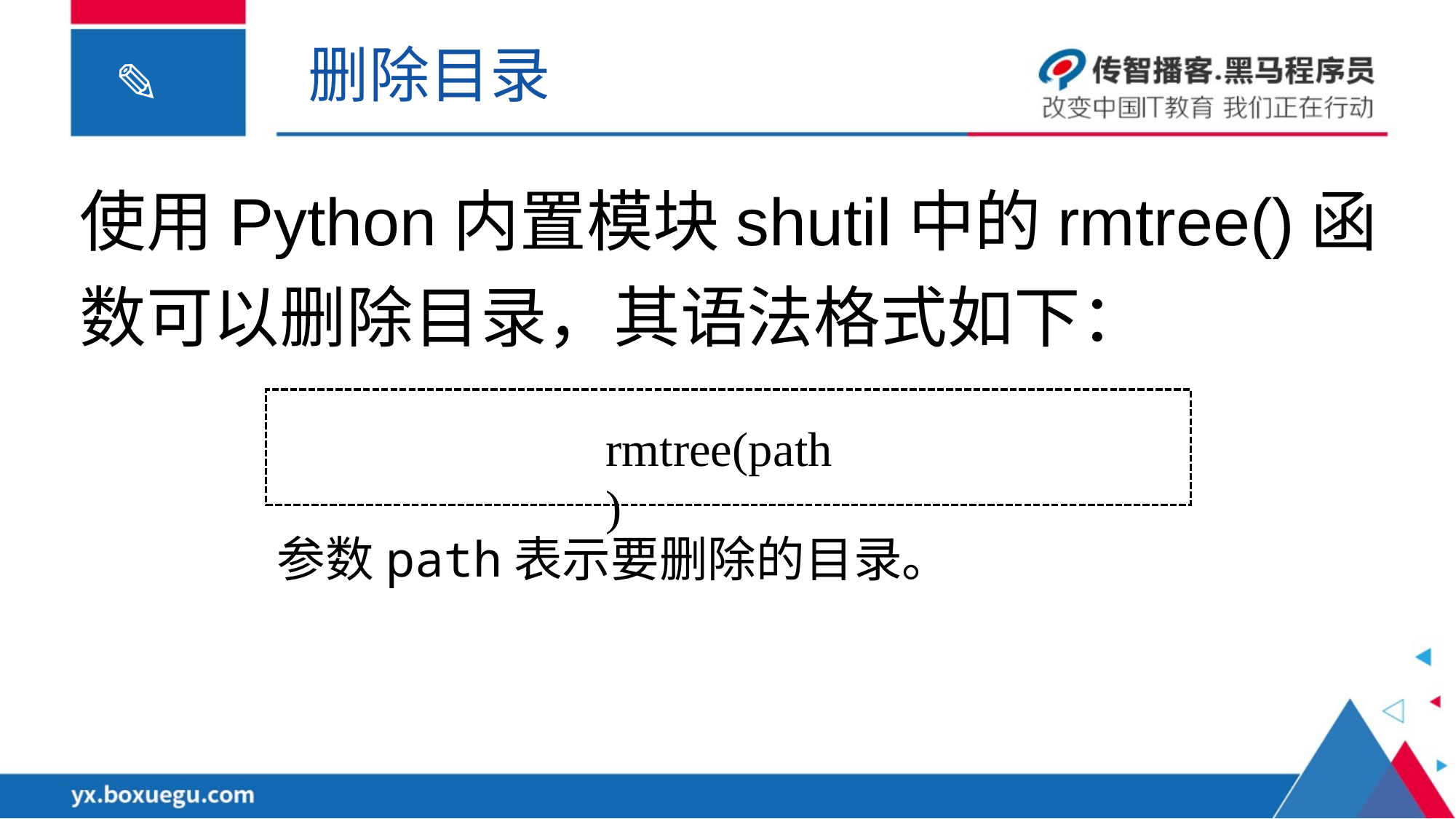

删除目录
使用Python内置模块shutil中的rmtree()函数可以删除目录，其语法格式如下：

rmtree(path)
参数path表示要删除的目录。